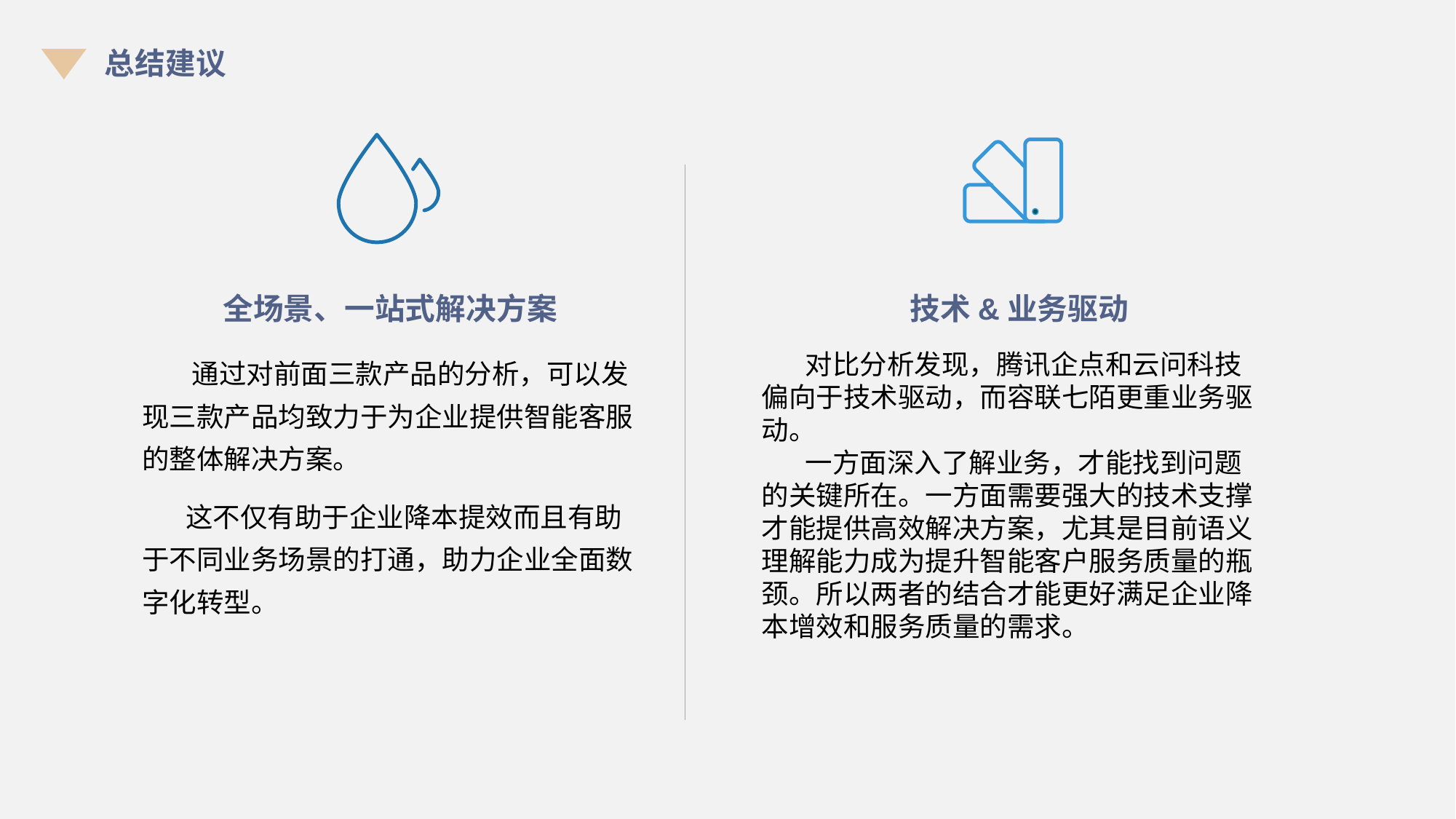

总结建议

全场景、一站式解决方案
技术&业务驱动
       通过对前面三款产品的分析，可以发现三款产品均致力于为企业提供智能客服的整体解决方案。
      这不仅有助于企业降本提效而且有助于不同业务场景的打通，助力企业全面数字化转型。

      对比分析发现，腾讯企点和云问科技偏向于技术驱动，而容联七陌更重业务驱动。
      一方面深入了解业务，才能找到问题的关键所在。一方面需要强大的技术支撑才能提供高效解决方案，尤其是目前语义理解能力成为提升智能客户服务质量的瓶颈。所以两者的结合才能更好满足企业降本增效和服务质量的需求。